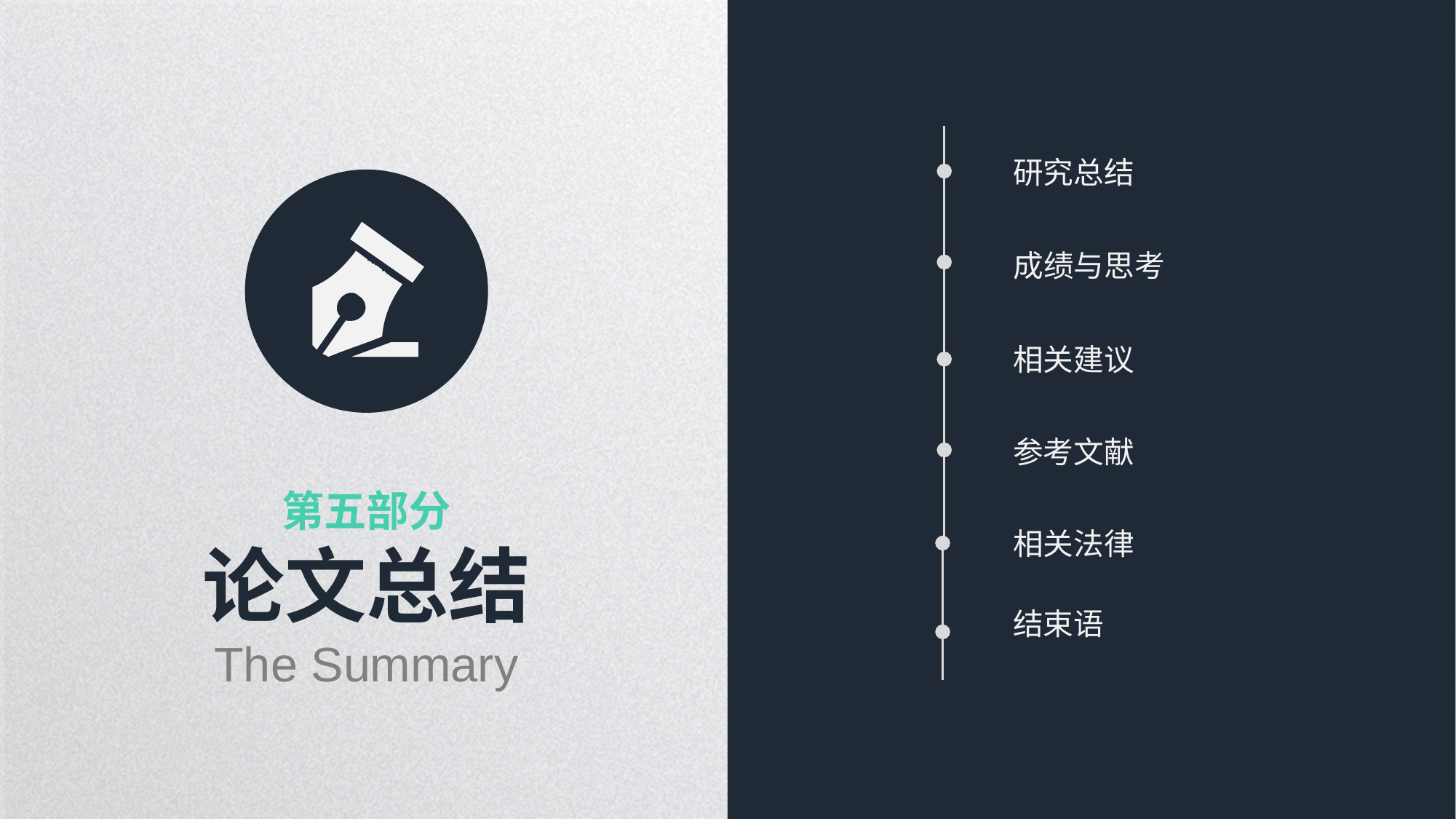

研究总结

成绩与思考
相关建议
参考文献
第五部分
相关法律
论文总结
The Summary
结束语
延时符